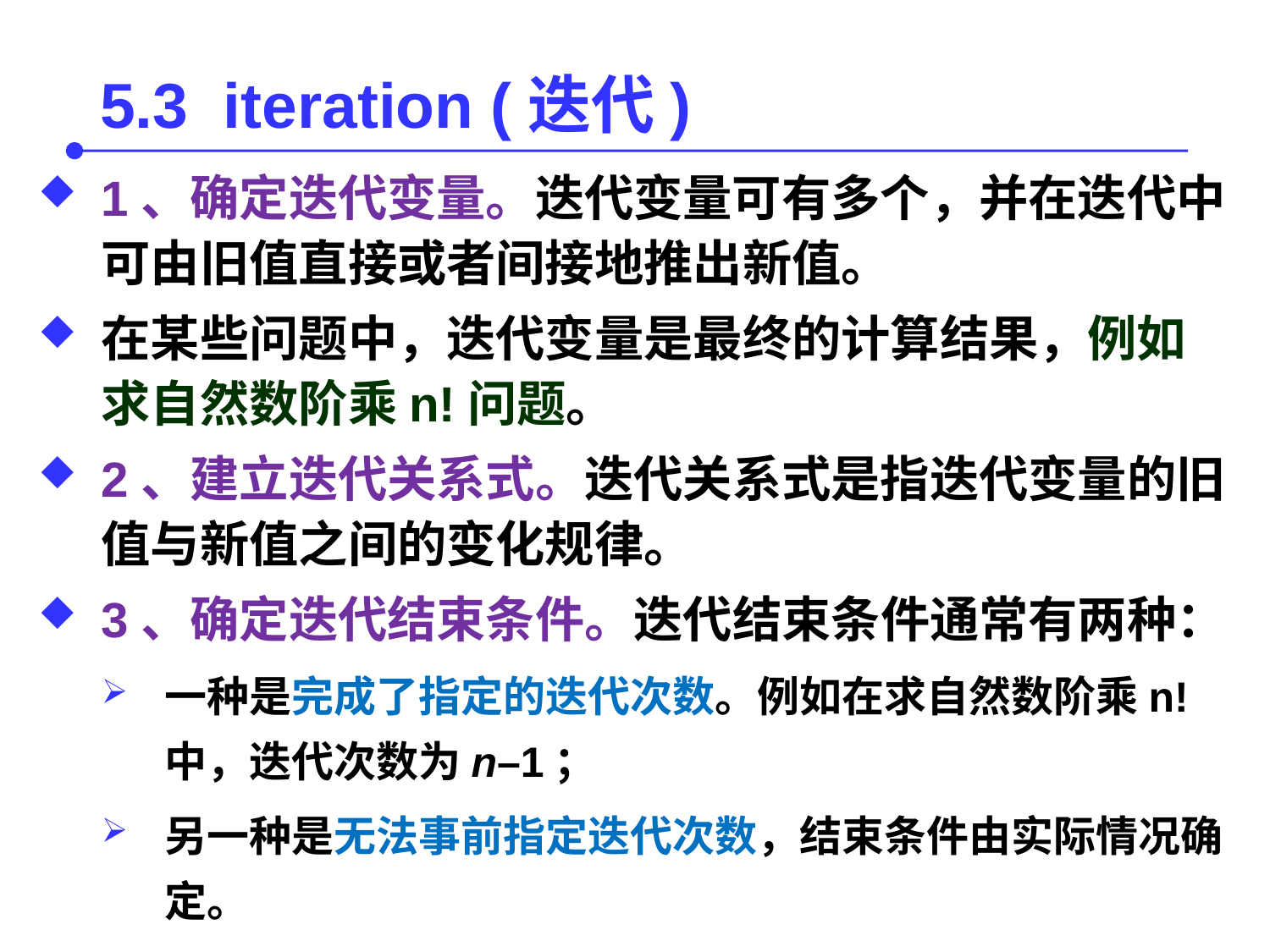

5.3  iteration (迭代)
1、确定迭代变量。迭代变量可有多个，并在迭代中可由旧值直接或者间接地推出新值。
在某些问题中，迭代变量是最终的计算结果，例如求自然数阶乘n!问题。
2、建立迭代关系式。迭代关系式是指迭代变量的旧值与新值之间的变化规律。
3、确定迭代结束条件。迭代结束条件通常有两种：
一种是完成了指定的迭代次数。例如在求自然数阶乘n!中，迭代次数为n–1；
另一种是无法事前指定迭代次数，结束条件由实际情况确定。
28